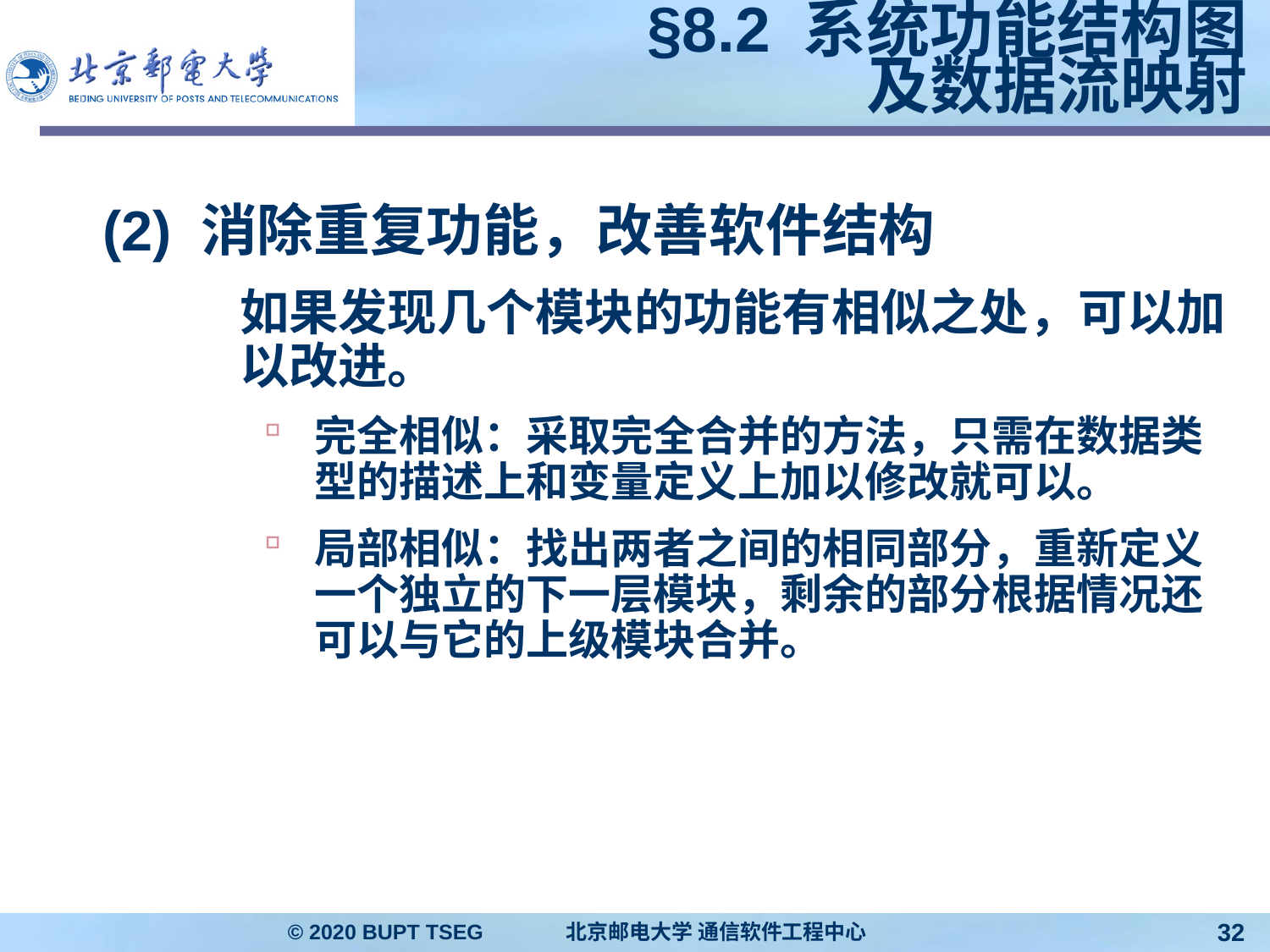

# §8.2 系统功能结构图 及数据流映射
(2) 消除重复功能，改善软件结构
	如果发现几个模块的功能有相似之处，可以加以改进。
完全相似：采取完全合并的方法，只需在数据类型的描述上和变量定义上加以修改就可以。
局部相似：找出两者之间的相同部分，重新定义一个独立的下一层模块，剩余的部分根据情况还可以与它的上级模块合并。
© 2020 BUPT TSEG             北京邮电大学 通信软件工程中心